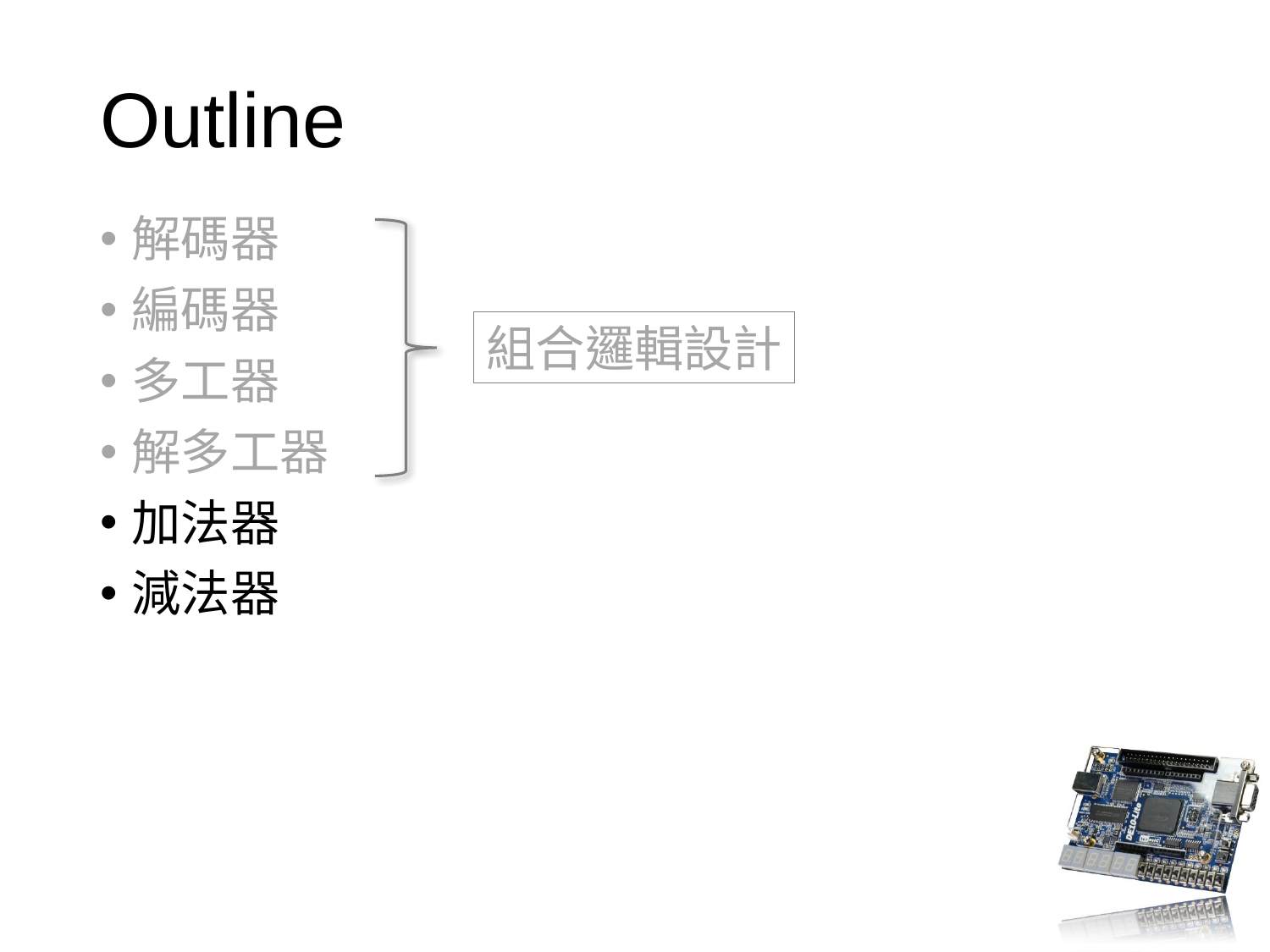

# Outline
解碼器
編碼器
多工器
解多工器
加法器
減法器

組合邏輯設計